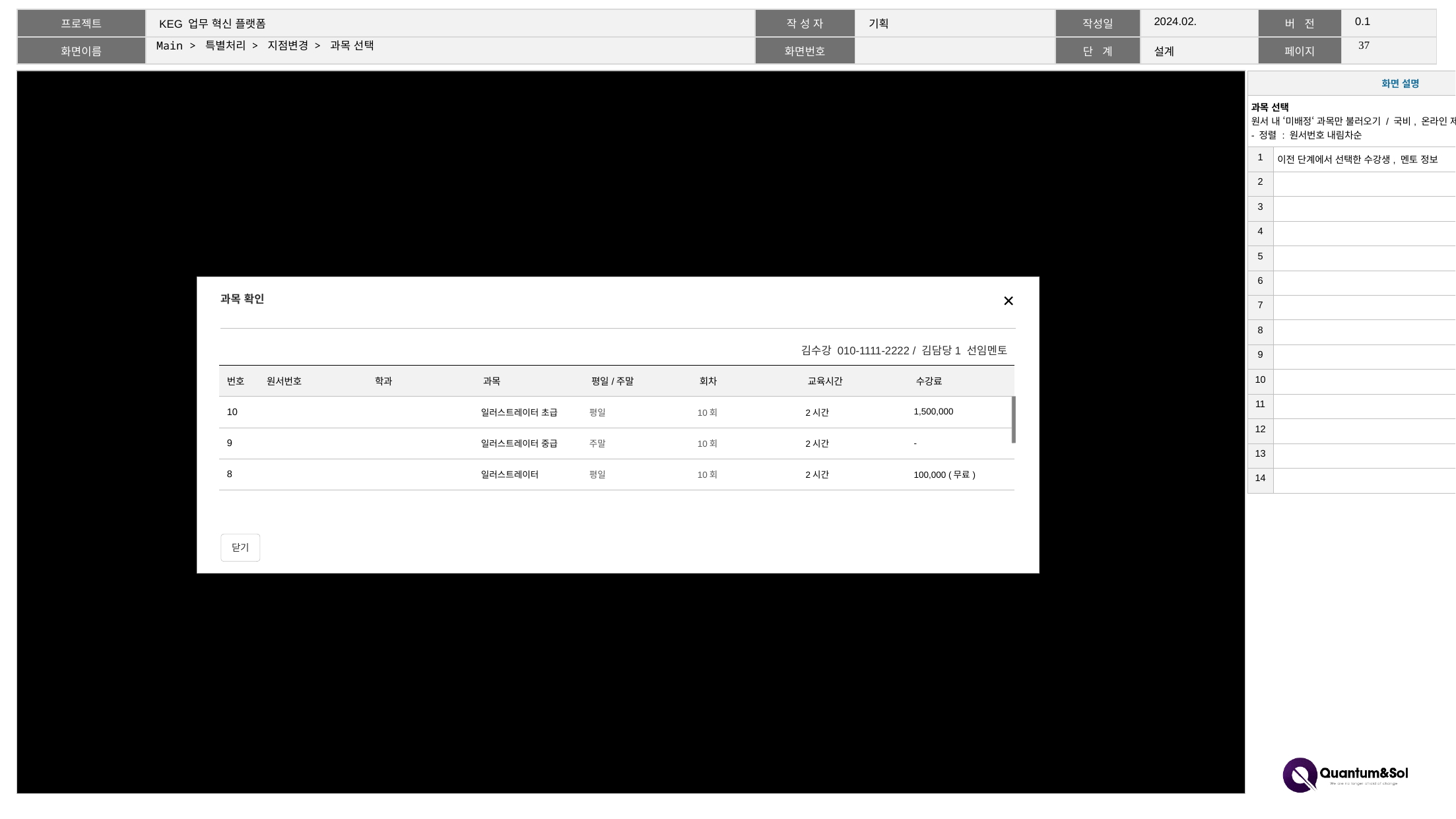

37

# Main > 특별처리 > 지점변경 > 과목 선택
| 화면 설명 |  |
| --- | --- |
| 과목 선택 원서 내 ‘미배정‘ 과목만 불러오기 / 국비, 온라인 제외 - 정렬 : 원서번호 내림차순 |  |
| 1 | 이전 단계에서 선택한 수강생, 멘토 정보 |
| 2 |  |
| 3 |  |
| 4 |  |
| 5 |  |
| 6 |  |
| 7 |  |
| 8 |  |
| 9 |  |
| 10 |  |
| 11 |  |
| 12 |  |
| 13 |  |
| 14 |  |
과목 확인
김수강 010-1111-2222 / 김담당1 선임멘토
| 번호 | 원서번호 | 학과 | 과목 | 평일/주말 | 회차 | 교육시간 | 수강료 |
| --- | --- | --- | --- | --- | --- | --- | --- |
| 10 |  |  | 일러스트레이터 초급 | 평일 | 10회 | 2시간 | 1,500,000 |
| 9 |  |  | 일러스트레이터 중급 | 주말 | 10회 | 2시간 | - |
| 8 |  |  | 일러스트레이터 | 평일 | 10회 | 2시간 | 100,000 (무료) |

닫기